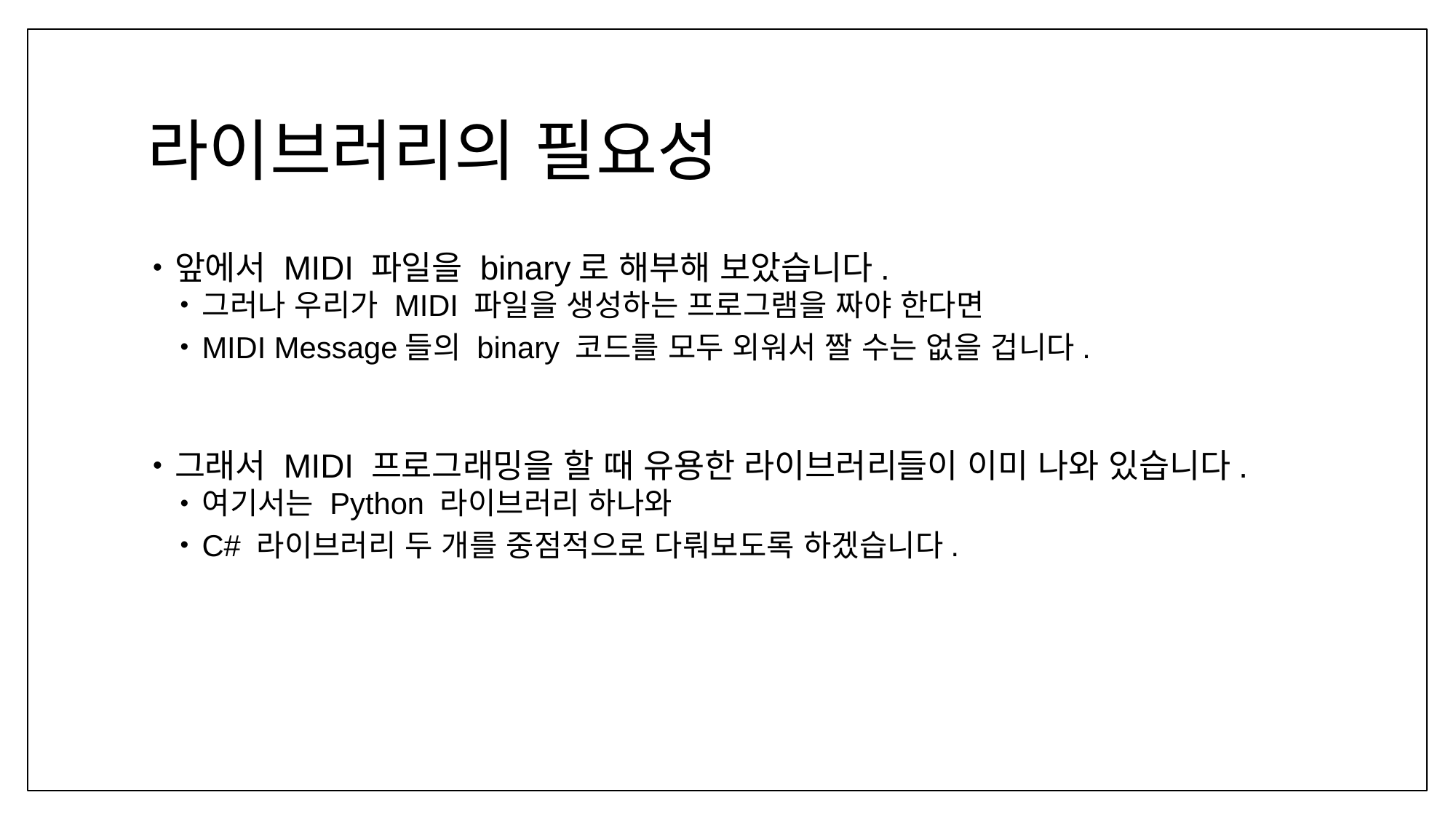

# 라이브러리의 필요성
앞에서 MIDI 파일을 binary로 해부해 보았습니다.
그러나 우리가 MIDI 파일을 생성하는 프로그램을 짜야 한다면
MIDI Message들의 binary 코드를 모두 외워서 짤 수는 없을 겁니다.

그래서 MIDI 프로그래밍을 할 때 유용한 라이브러리들이 이미 나와 있습니다.
여기서는 Python 라이브러리 하나와
C# 라이브러리 두 개를 중점적으로 다뤄보도록 하겠습니다.